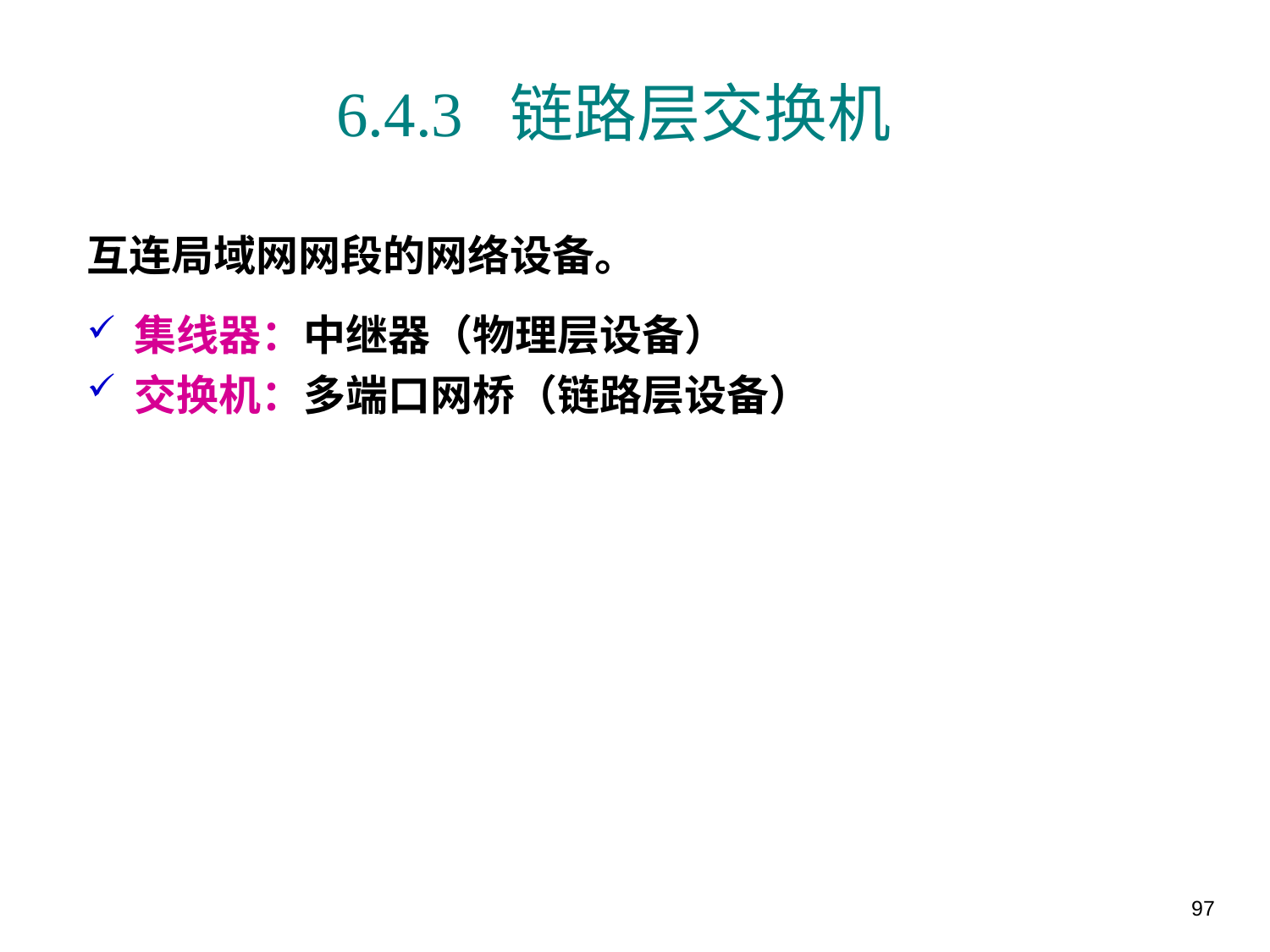

# 6.4.3  链路层交换机
互连局域网网段的网络设备。
集线器：中继器（物理层设备）
交换机：多端口网桥（链路层设备）

97